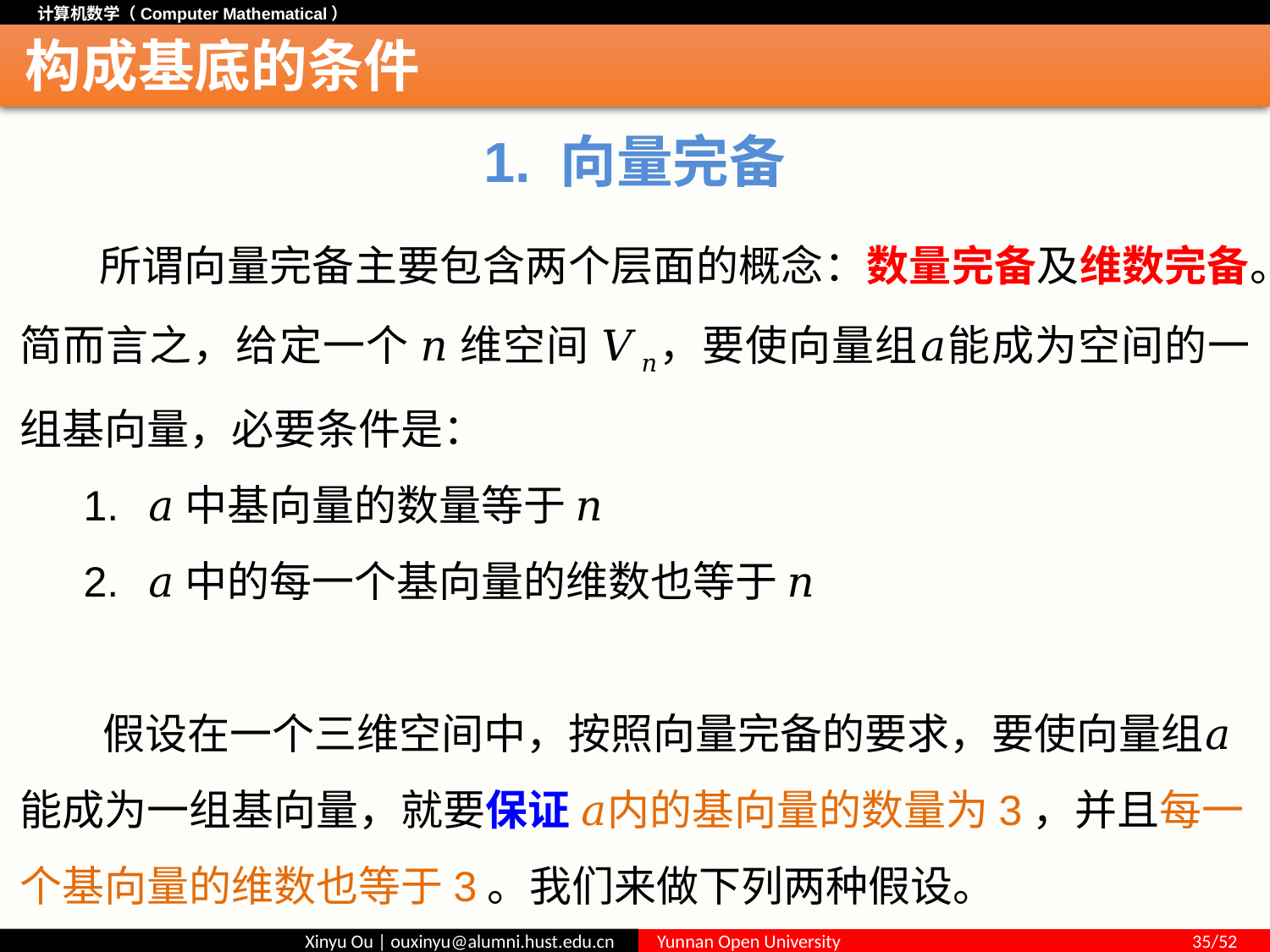

# 构成基底的条件
1. 向量完备
       所谓向量完备主要包含两个层面的概念：数量完备及维数完备。简而言之，给定一个 𝑛 维空间 𝑉𝑛，要使向量组𝑎能成为空间的一组基向量，必要条件是：
𝑎中基向量的数量等于 𝑛
𝑎中的每一个基向量的维数也等于 𝑛

 假设在一个三维空间中，按照向量完备的要求，要使向量组𝑎能成为一组基向量，就要保证 𝑎内的基向量的数量为3，并且每一个基向量的维数也等于3。我们来做下列两种假设。